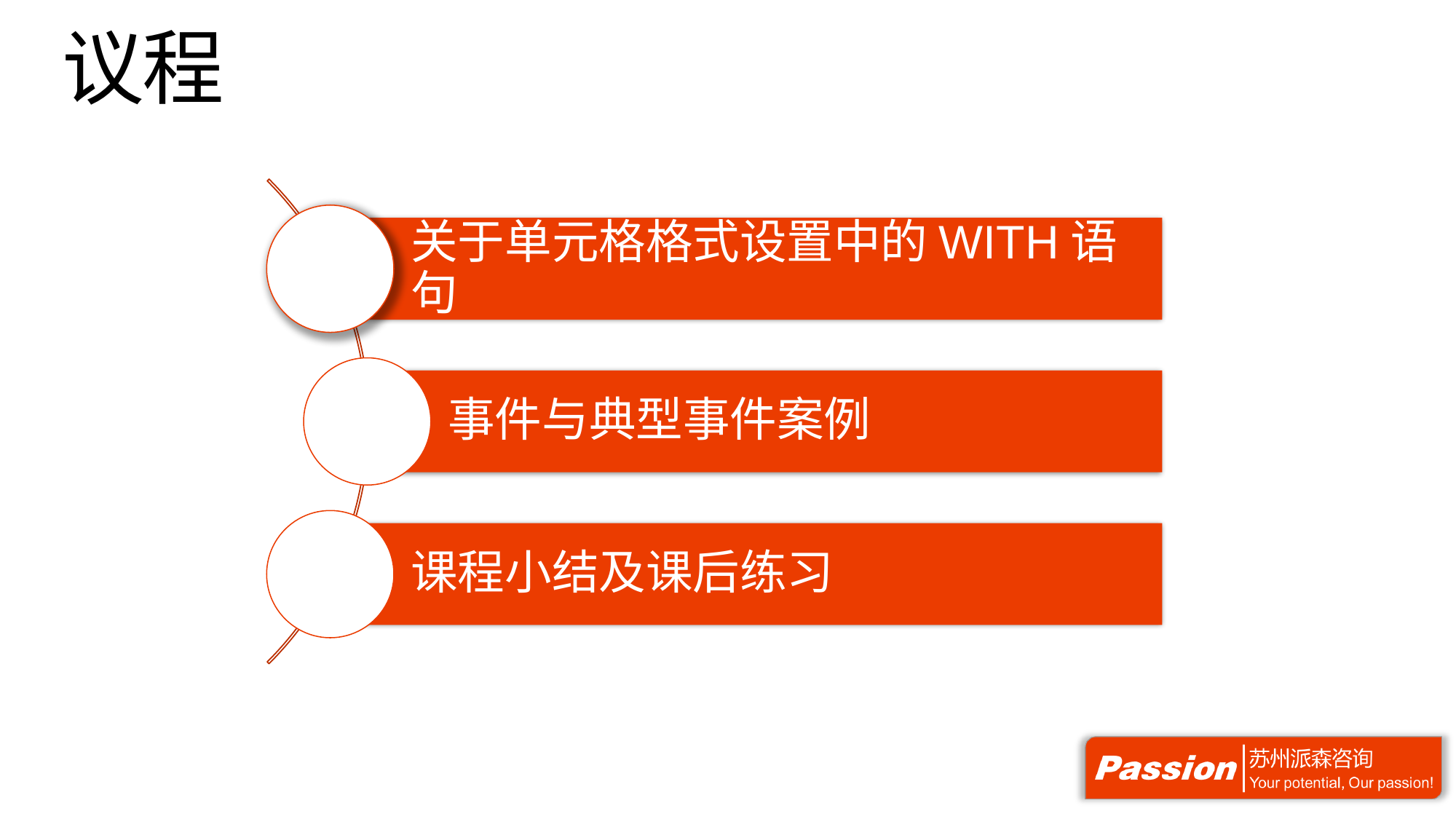

# 议程
关于单元格格式设置中的WITH语句
事件与典型事件案例
课程小结及课后练习